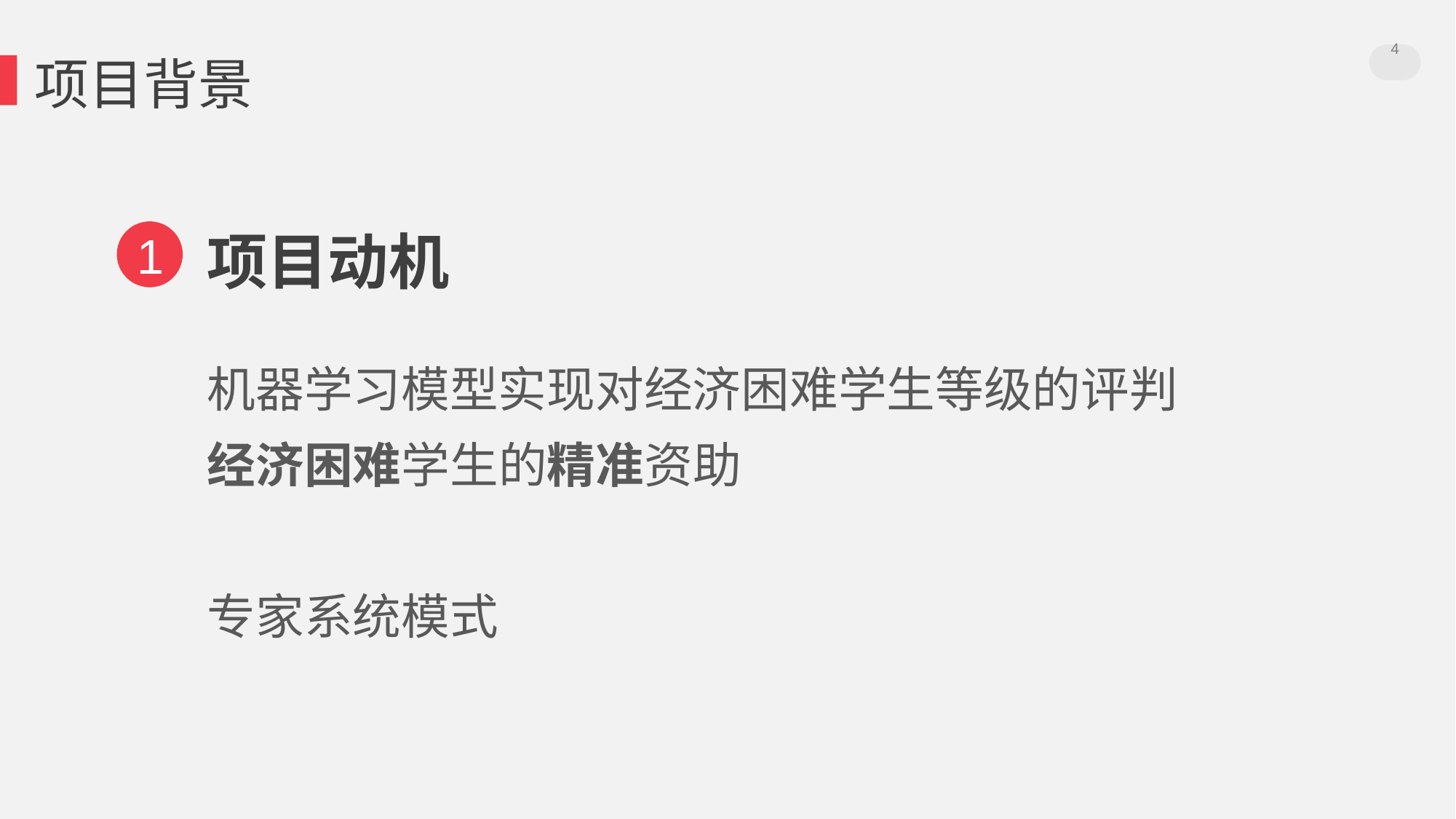

4
项目背景

1
项目动机

机器学习模型实现对经济困难学生等级的评判
经济困难学生的精准资助

专家系统模式